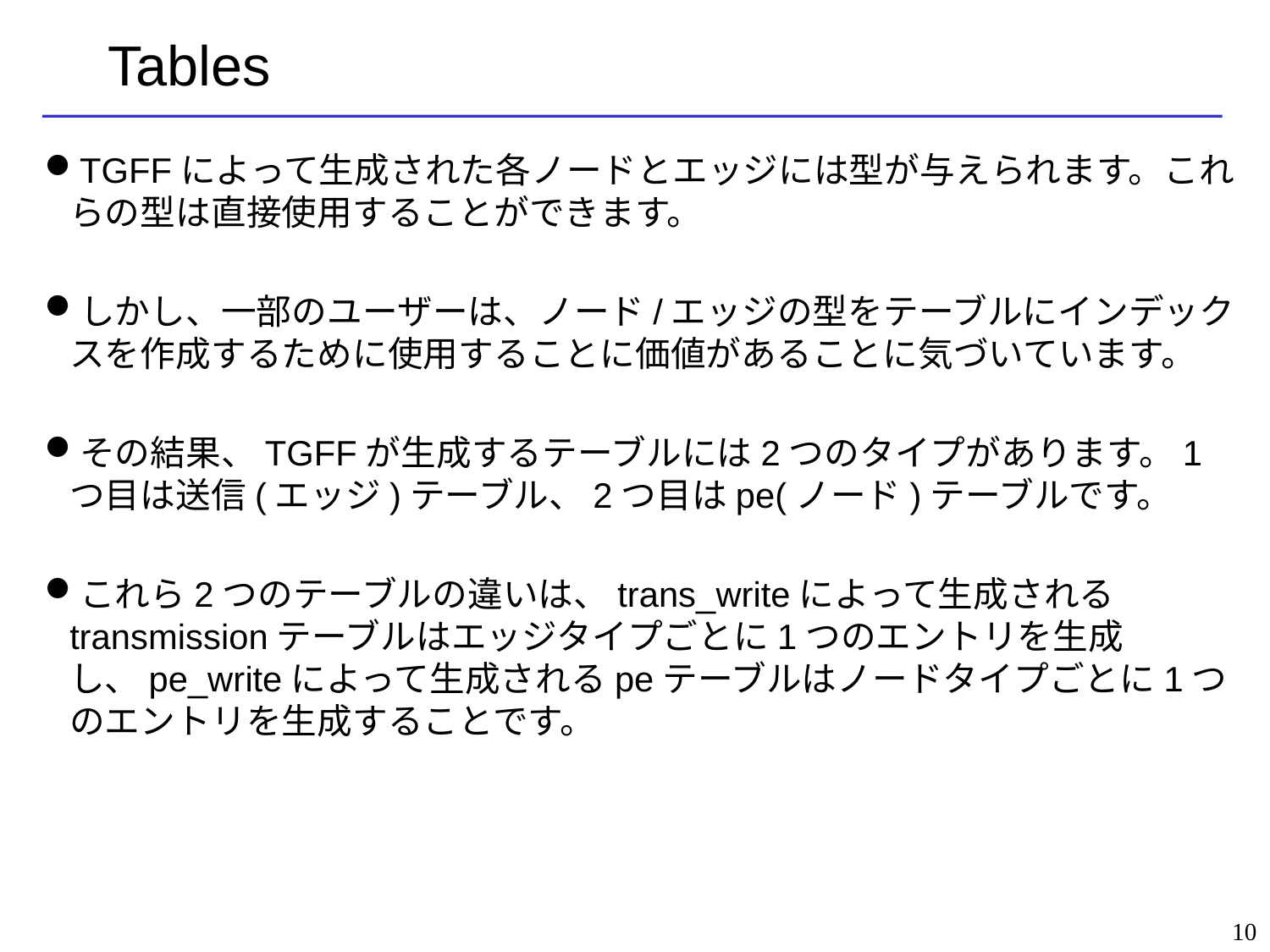

# Tables
TGFFによって生成された各ノードとエッジには型が与えられます。これらの型は直接使用することができます。

しかし、一部のユーザーは、ノード/エッジの型をテーブルにインデックスを作成するために使用することに価値があることに気づいています。

その結果、TGFFが生成するテーブルには2つのタイプがあります。1つ目は送信(エッジ)テーブル、2つ目はpe(ノード)テーブルです。

これら2つのテーブルの違いは、trans_writeによって生成されるtransmissionテーブルはエッジタイプごとに1つのエントリを生成し、pe_writeによって生成されるpeテーブルはノードタイプごとに1つのエントリを生成することです。
10